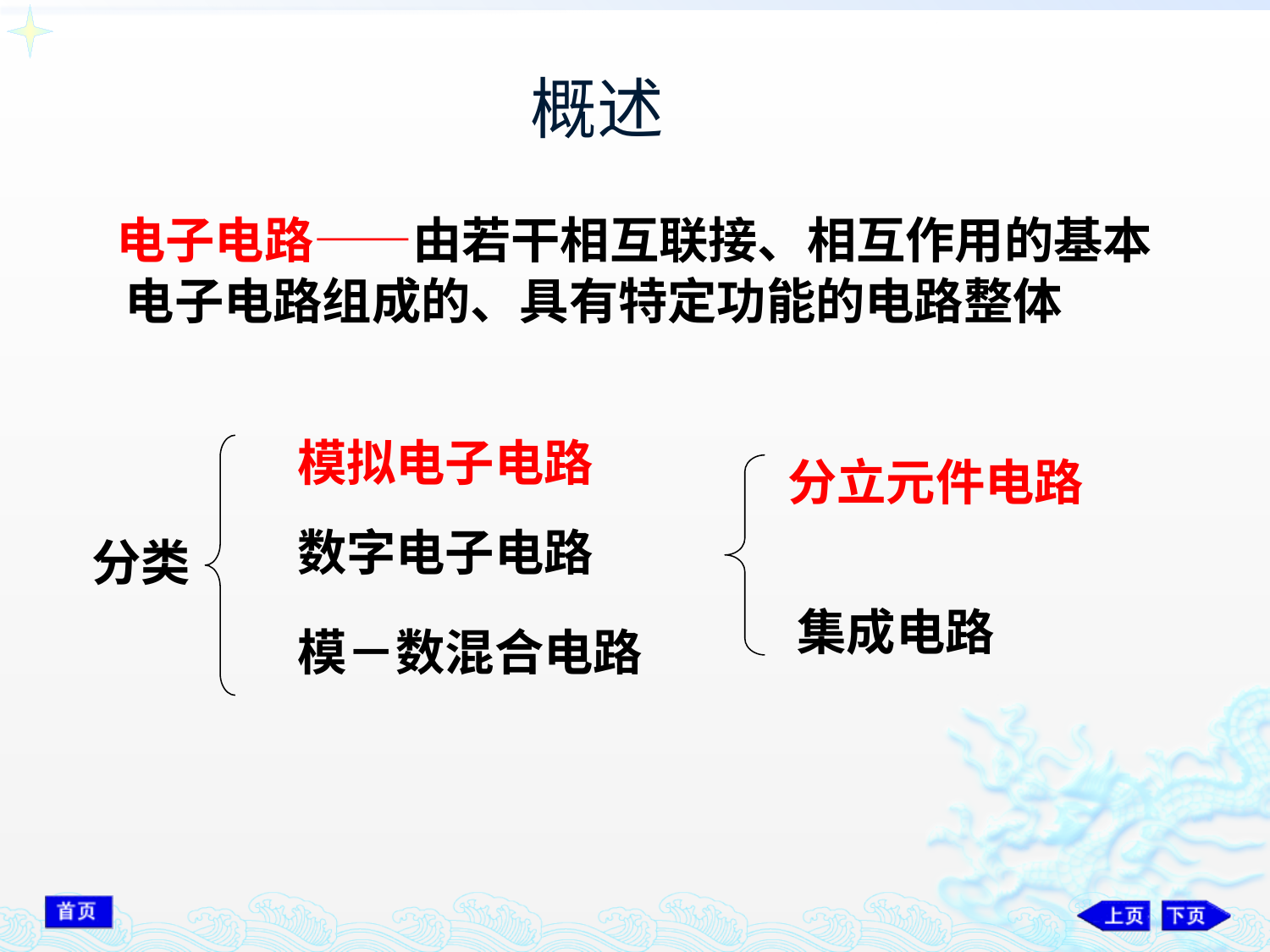

# 概述
  电子电路——由若干相互联接、相互作用的基本电子电路组成的、具有特定功能的电路整体
模拟电子电路

分立元件电路

数字电子电路
分类
集成电路
模－数混合电路